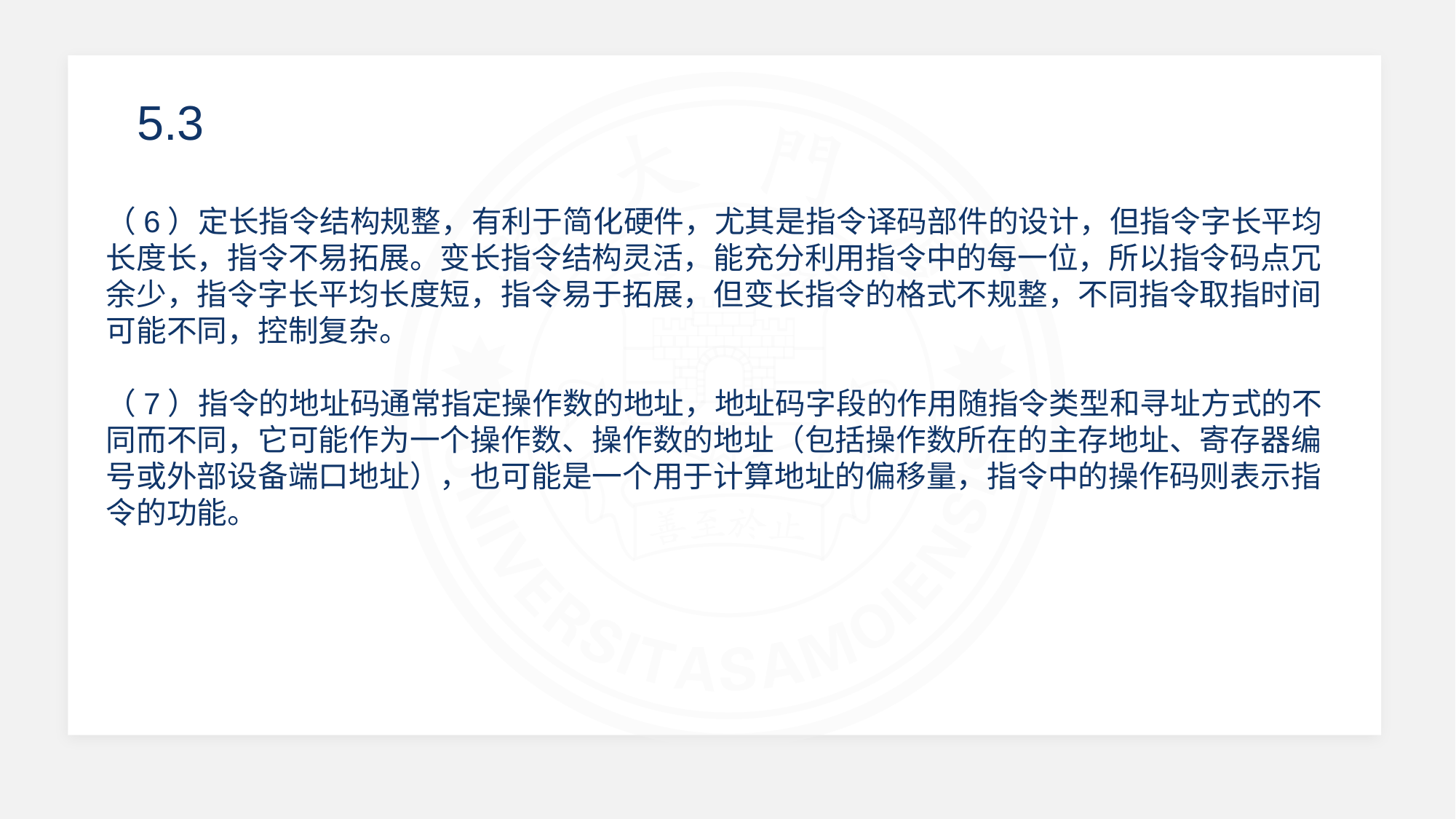

5.3
（6）定长指令结构规整，有利于简化硬件，尤其是指令译码部件的设计，但指令字长平均长度长，指令不易拓展。变长指令结构灵活，能充分利用指令中的每一位，所以指令码点冗余少，指令字长平均长度短，指令易于拓展，但变长指令的格式不规整，不同指令取指时间可能不同，控制复杂。

（7）指令的地址码通常指定操作数的地址，地址码字段的作用随指令类型和寻址方式的不同而不同，它可能作为一个操作数、操作数的地址（包括操作数所在的主存地址、寄存器编号或外部设备端口地址），也可能是一个用于计算地址的偏移量，指令中的操作码则表示指令的功能。